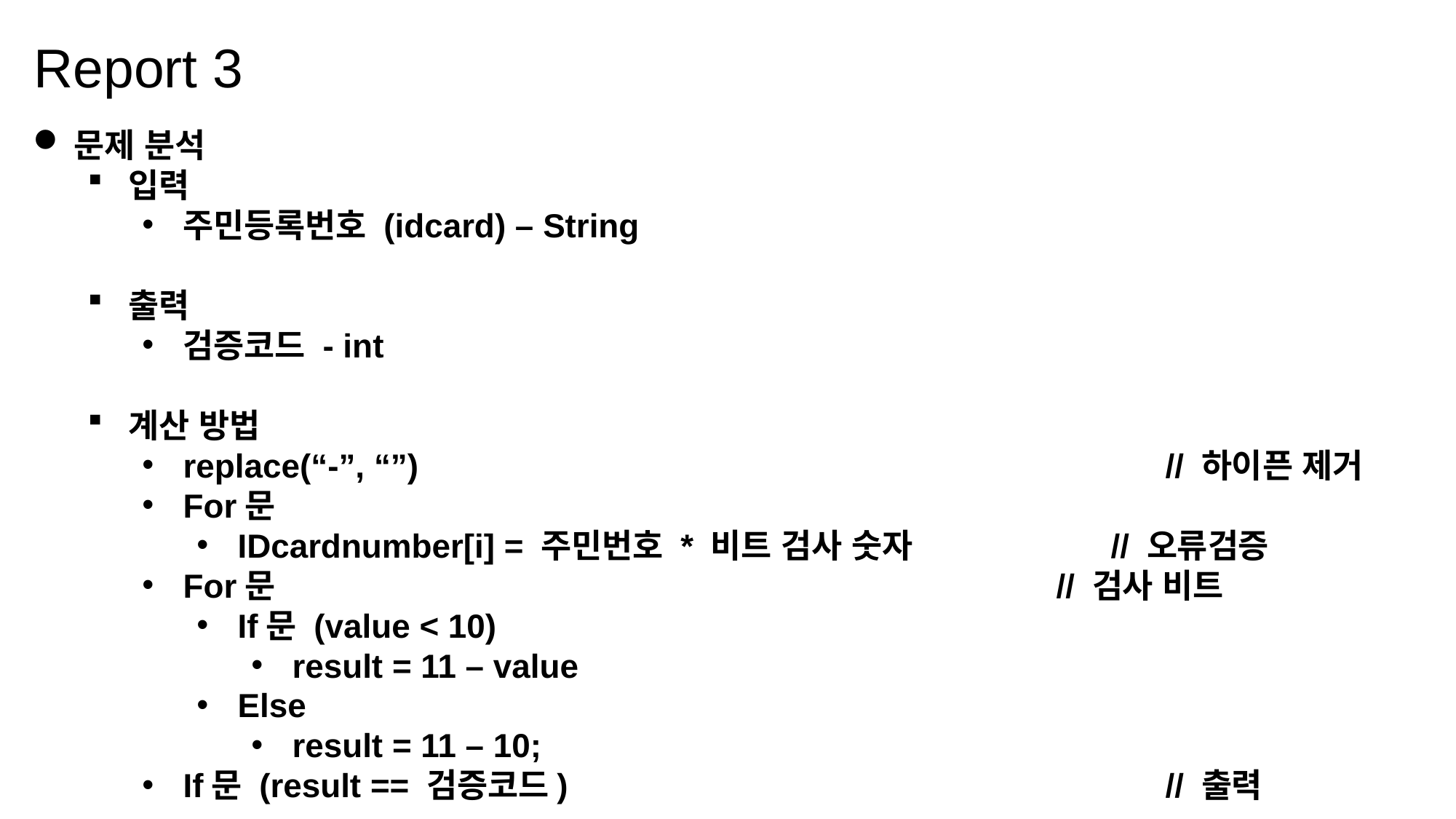

Report 3
문제 분석
입력
주민등록번호 (idcard) – String

출력
검증코드 - int

계산 방법
replace(“-”, “”)							// 하이픈 제거
For문
IDcardnumber[i] = 주민번호 * 비트 검사 숫자		// 오류검증
For문								// 검사 비트
If문 (value < 10)
result = 11 – value
Else
result = 11 – 10;
If문 (result == 검증코드)						// 출력